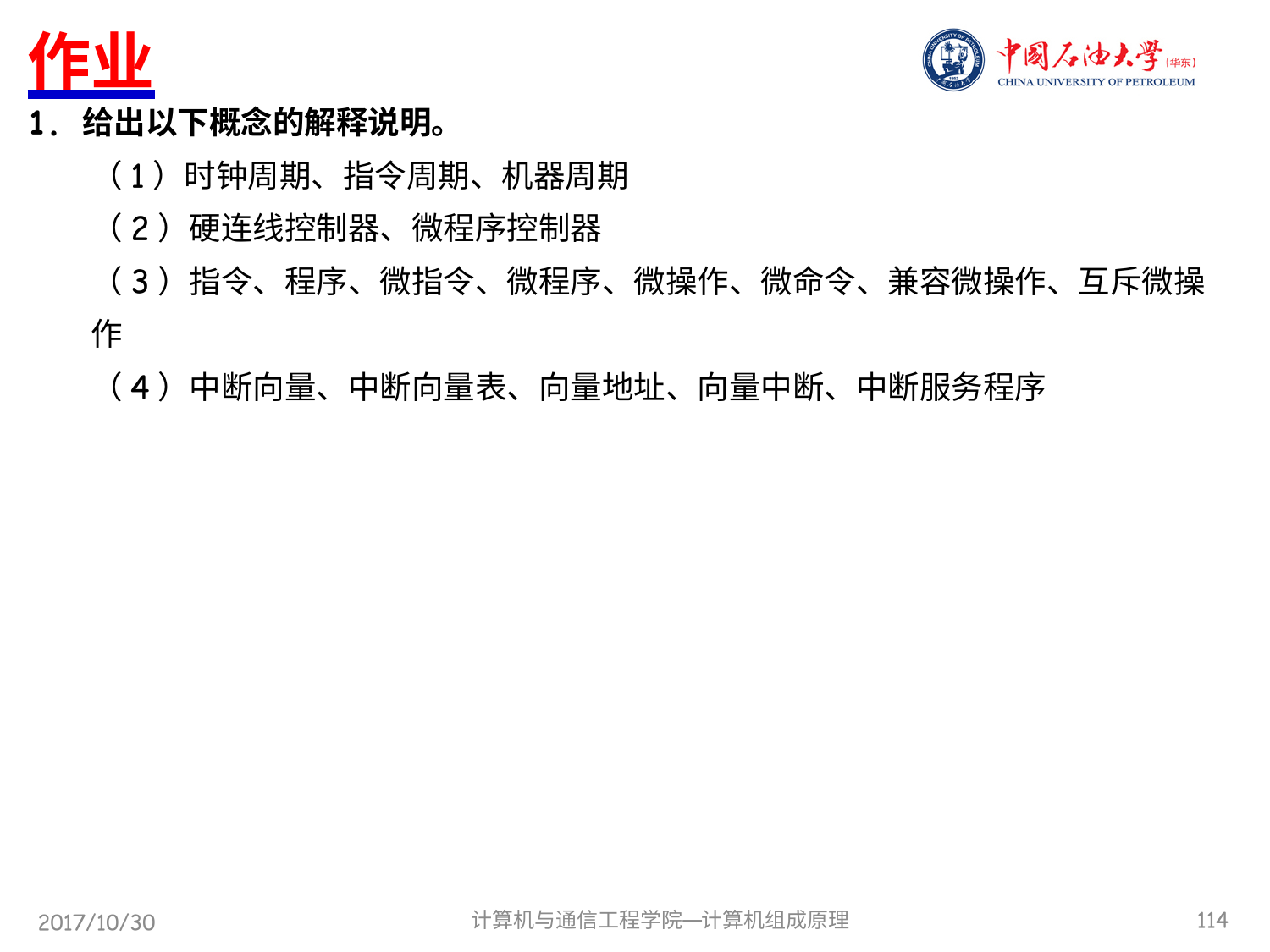

# 作业
1. 给出以下概念的解释说明。
（1）时钟周期、指令周期、机器周期
（2）硬连线控制器、微程序控制器
（3）指令、程序、微指令、微程序、微操作、微命令、兼容微操作、互斥微操作
（4）中断向量、中断向量表、向量地址、向量中断、中断服务程序
计算机与通信工程学院—计算机组成原理
114
2017/10/30